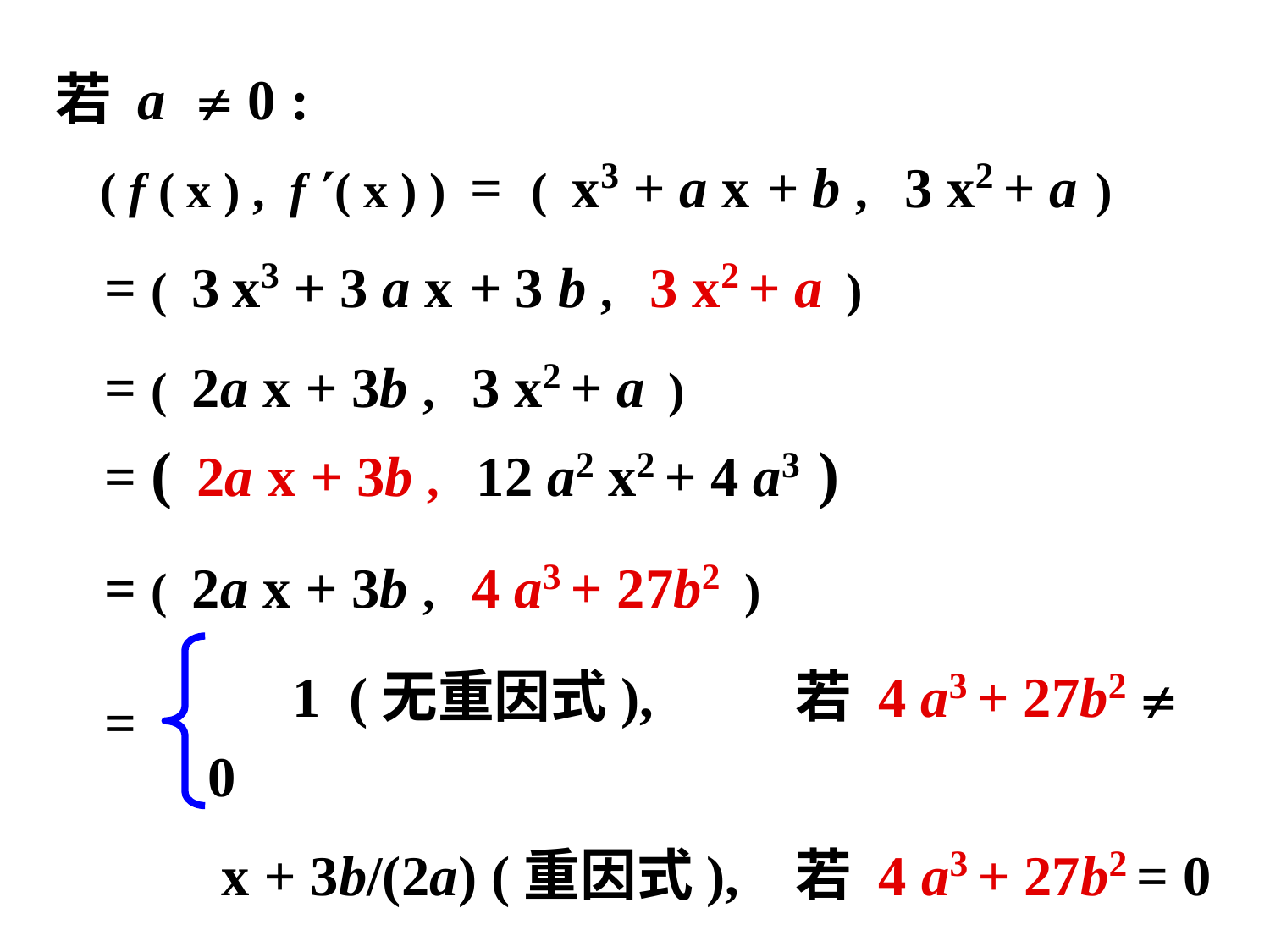

若 a  ≠ 0 :
  ( f ( x ) ,  f ′( x ) )  =  (  x3 + a x + b ,   3 x2 + a  )
  = (  3 x3 + 3 a x + 3 b ,   3 x2 + a  )
  = (  2a x + 3b ,   3 x2 + a  )
  = (  2a x + 3b ,   12 a2 x2 + 4 a3  )
  = (  2a x + 3b ,   4 a3 + 27b2  )
  =

      1  (无重因式),         若 4 a3 + 27b2 ≠ 0
 x + 3b/(2a) (重因式),   若 4 a3 + 27b2 = 0